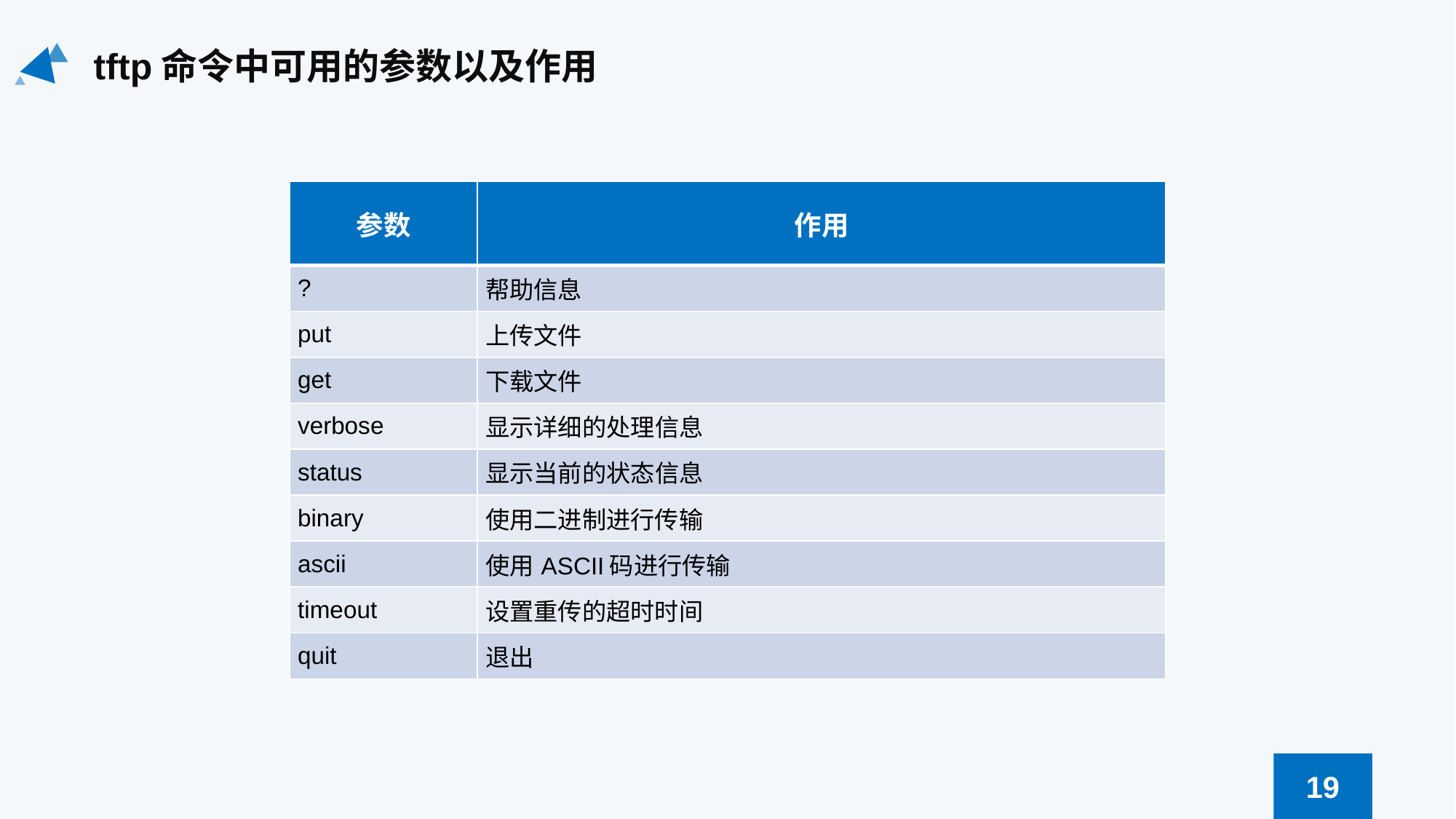

tftp命令中可用的参数以及作用

| 参数 | 作用 |
| --- | --- |
| ? | 帮助信息 |
| put | 上传文件 |
| get | 下载文件 |
| verbose | 显示详细的处理信息 |
| status | 显示当前的状态信息 |
| binary | 使用二进制进行传输 |
| ascii | 使用ASCII码进行传输 |
| timeout | 设置重传的超时时间 |
| quit | 退出 |

19